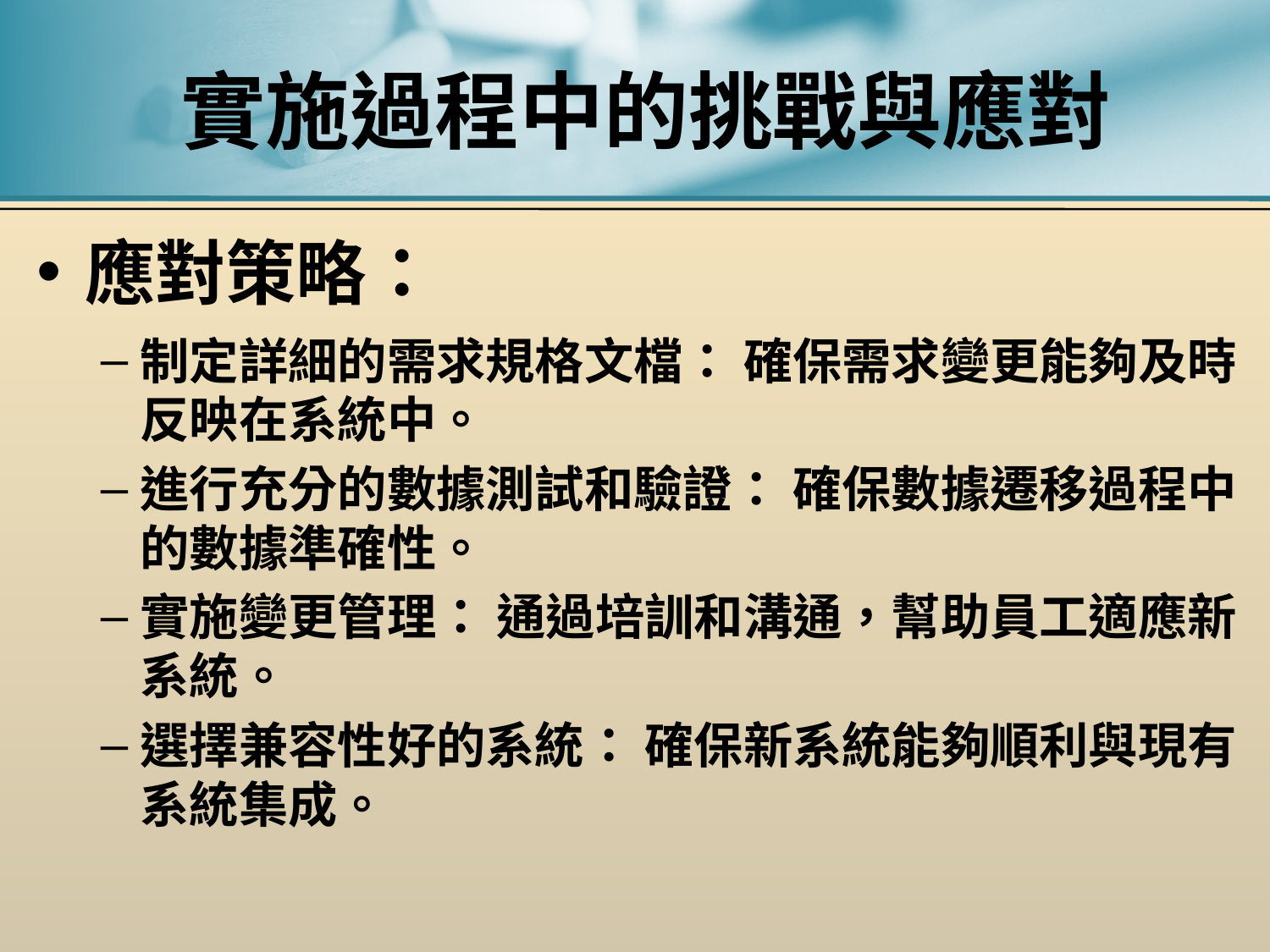

# 實施過程中的挑戰與應對
應對策略：
制定詳細的需求規格文檔： 確保需求變更能夠及時反映在系統中。
進行充分的數據測試和驗證： 確保數據遷移過程中的數據準確性。
實施變更管理： 通過培訓和溝通，幫助員工適應新系統。
選擇兼容性好的系統： 確保新系統能夠順利與現有系統集成。